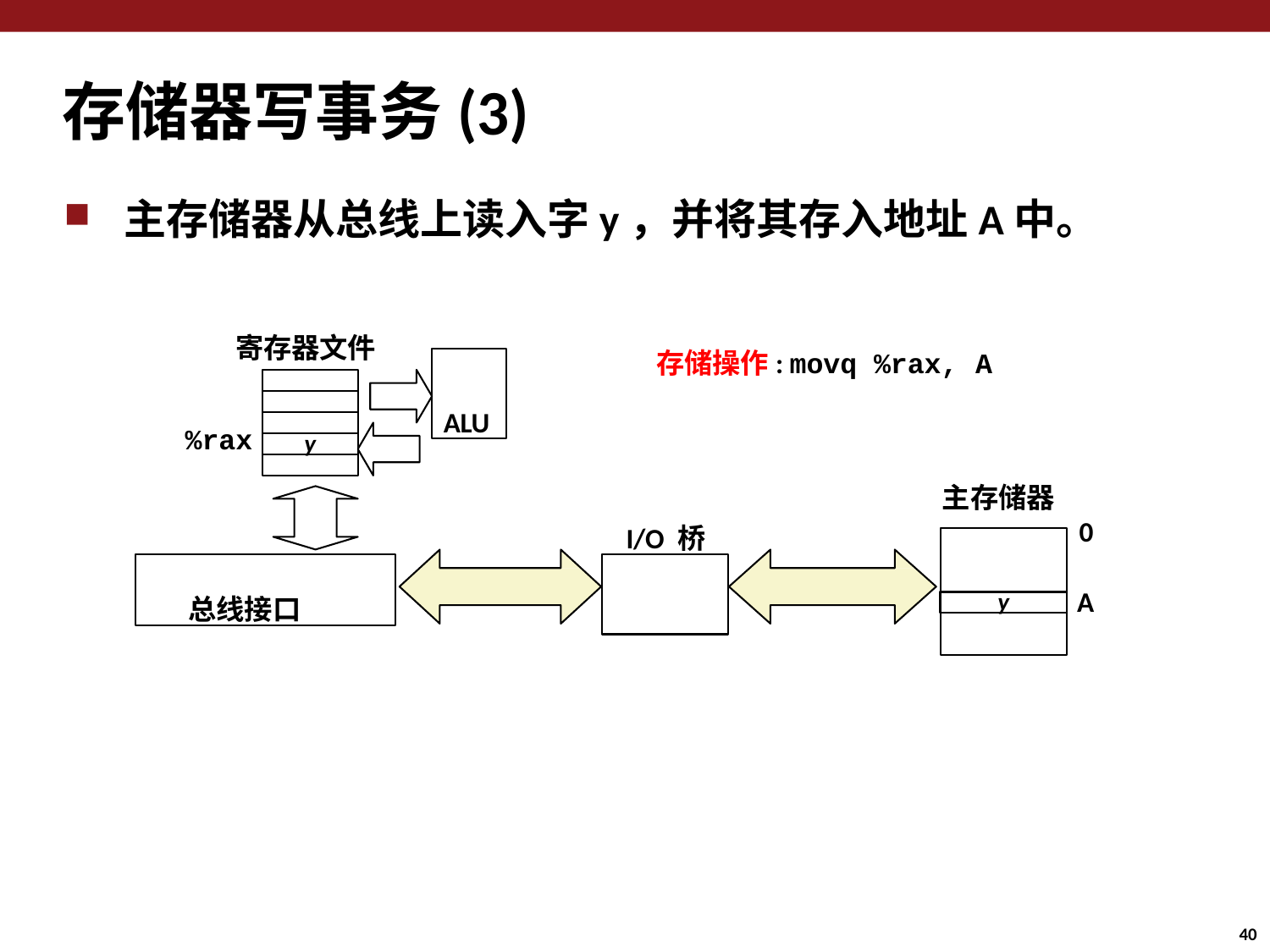

# 存储器写事务(3)
主存储器从总线上读入字y，并将其存入地址A中。
寄存器文件
存储操作: movq %rax, A

ALU

%rax

y

主存储器

0
I/O 桥

总线接口

A
y

40